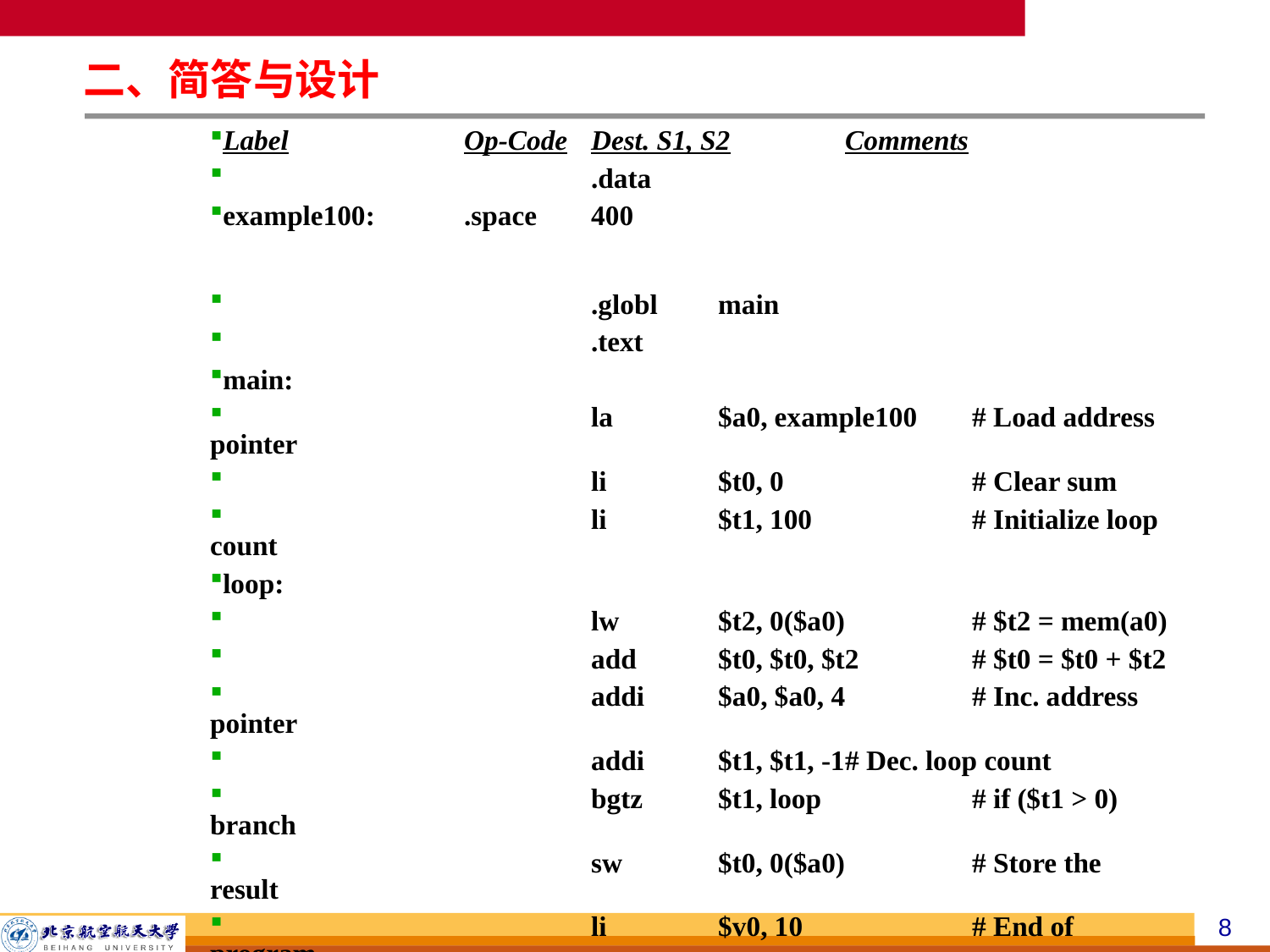

二、简答与设计
Label		Op-Code	Dest. S1, S2	Comments
 			.data
example100:	.space	400

		    	.globl	main
		 	.text
main:
			la	$a0, example100 	# Load address pointer
			li	$t0, 0		# Clear sum
			li	$t1, 100		# Initialize loop count
loop:
			lw	$t2, 0($a0)	# $t2 = mem(a0)
			add	$t0, $t0, $t2	# $t0 = $t0 + $t2
			addi	$a0, $a0, 4	# Inc. address pointer
			addi	$t1, $t1, -1	# Dec. loop count
			bgtz	$t1, loop		# if ($t1 > 0) branch
			sw	$t0, 0($a0)	# Store the result
			li	$v0, 10		# End of program
			syscall